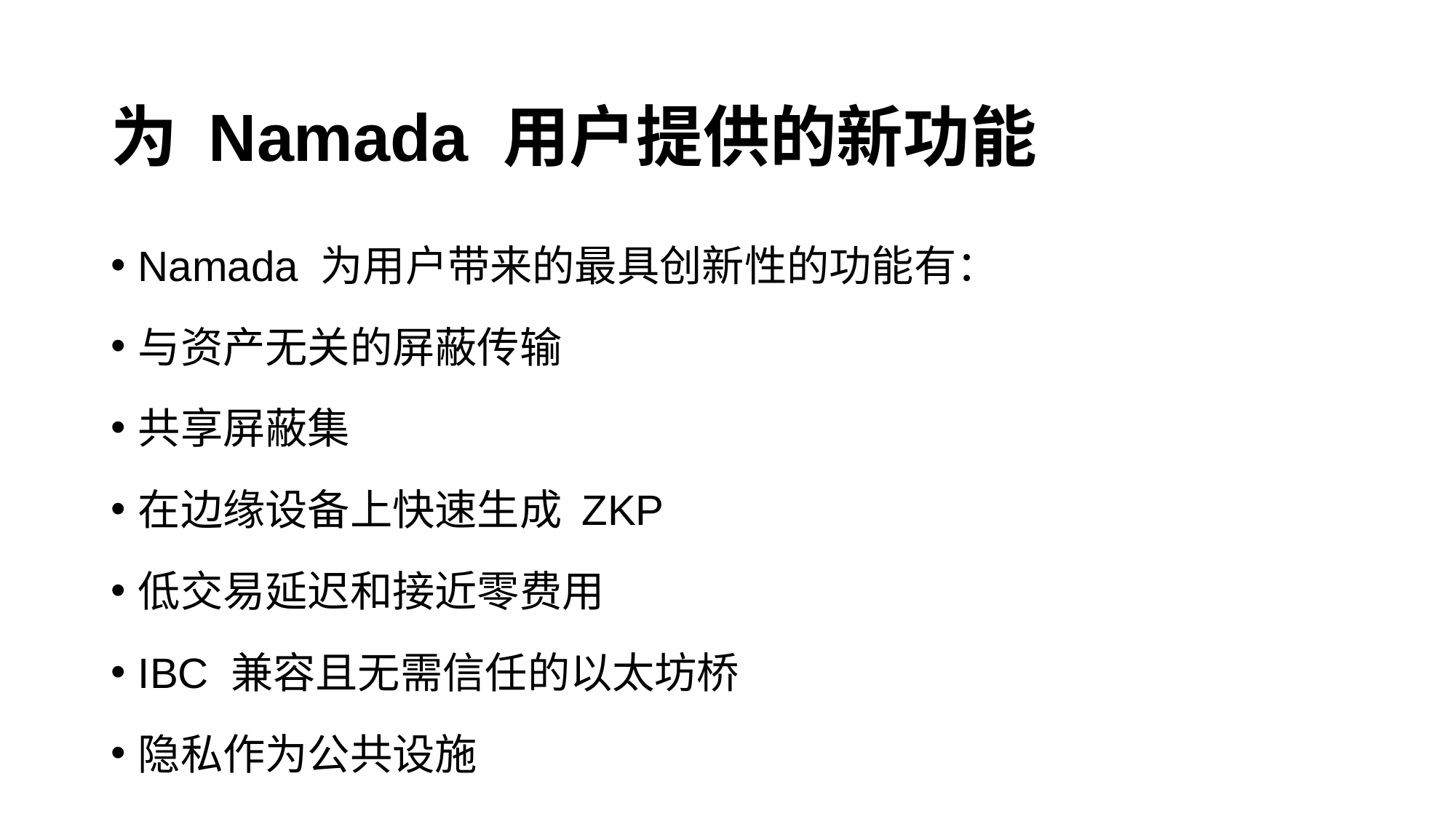

# 为 Namada 用户提供的新功能
Namada 为用户带来的最具创新性的功能有：
与资产无关的屏蔽传输
共享屏蔽集
在边缘设备上快速生成 ZKP
低交易延迟和接近零费用
IBC 兼容且无需信任的以太坊桥
隐私作为公共设施